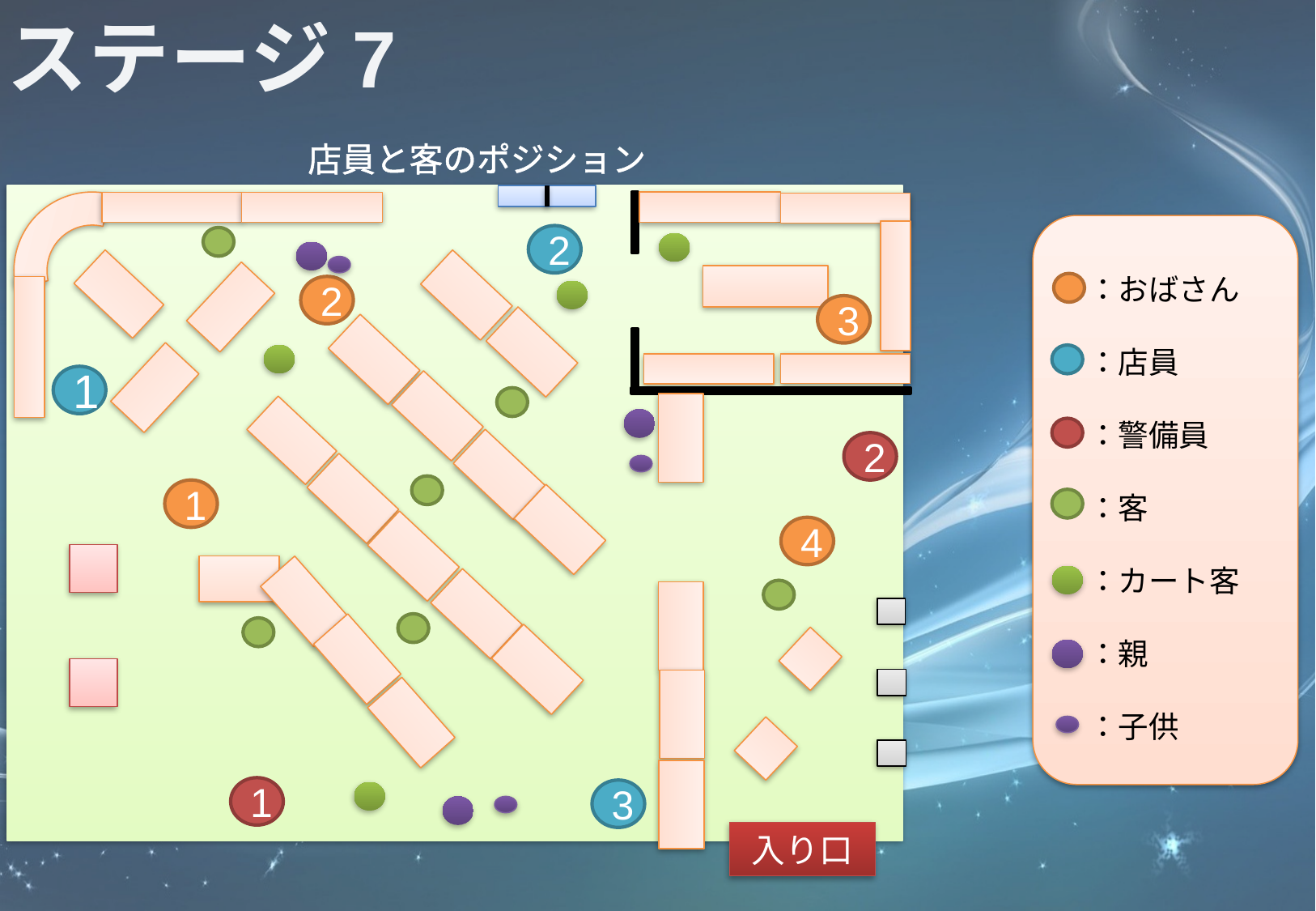

ステージ7
店員と客のポジション

入り口
2

2

3

1

2

1
4

1
3

　：おばさん

　：店員

　：警備員

　：客

　：カート客

　：親

　：子供